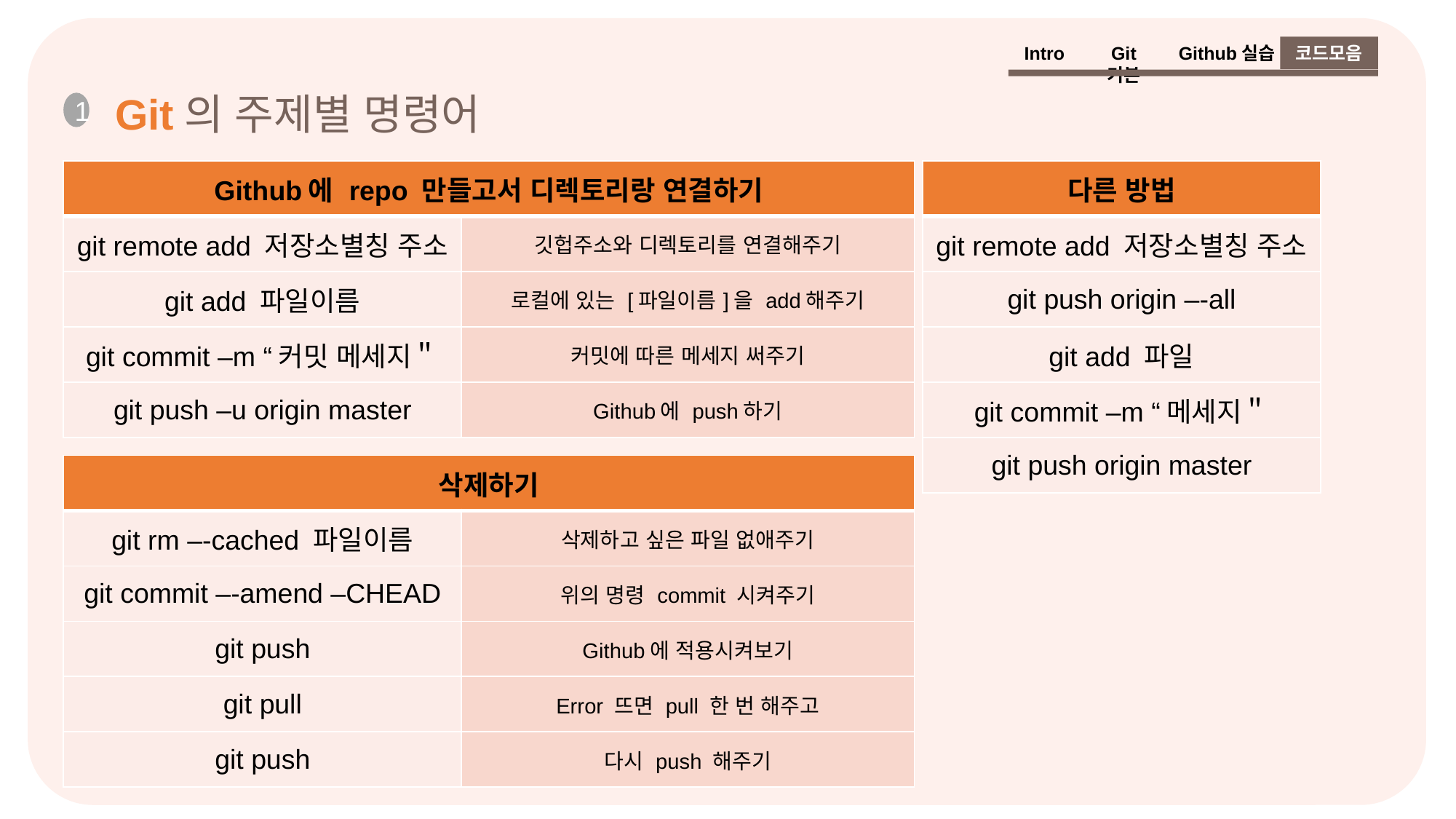

Intro
Git 기본
Github실습
코드모음

Git의 주제별 명령어
1
| Github에 repo 만들고서 디렉토리랑 연결하기 |  |
| --- | --- |
| git remote add 저장소별칭 주소 | 깃헙주소와 디렉토리를 연결해주기 |
| git add 파일이름 | 로컬에 있는 [파일이름]을 add해주기 |
| git commit –m “커밋 메세지＂ | 커밋에 따른 메세지 써주기 |
| git push –u origin master | Github에 push하기 |
| 다른 방법 |
| --- |
| git remote add 저장소별칭 주소 |
| git push origin –-all |
| git add 파일 |
| git commit –m “메세지＂ |
| git push origin master |
| 삭제하기 |  |
| --- | --- |
| git rm –-cached 파일이름 | 삭제하고 싶은 파일 없애주기 |
| git commit –-amend –CHEAD | 위의 명령 commit 시켜주기 |
| git push | Github에 적용시켜보기 |
| git pull | Error 뜨면 pull 한 번 해주고 |
| git push | 다시 push 해주기 |